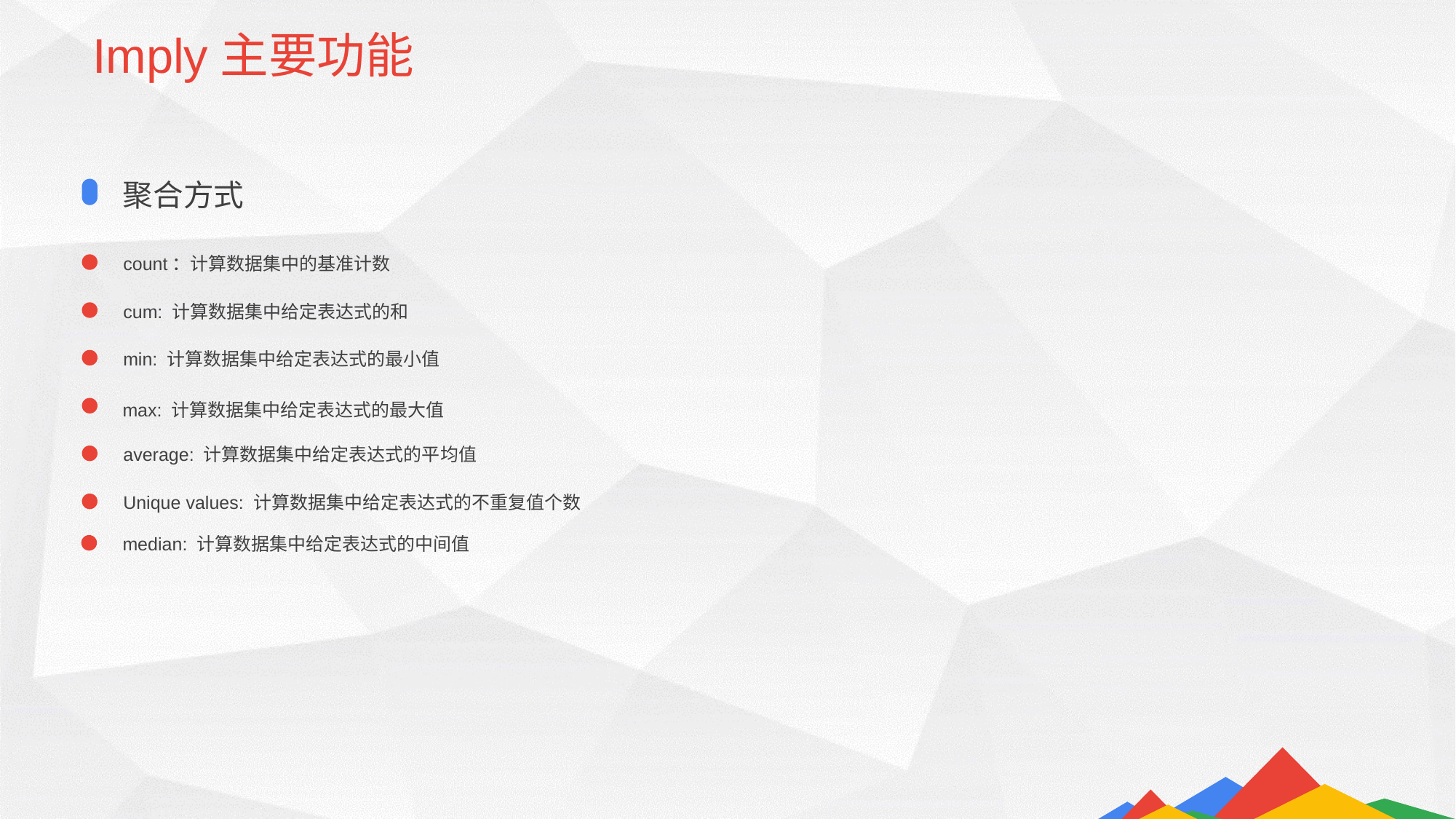

Imply主要功能
聚合方式

count：计算数据集中的基准计数

cum: 计算数据集中给定表达式的和

min: 计算数据集中给定表达式的最小值

max: 计算数据集中给定表达式的最大值

average: 计算数据集中给定表达式的平均值

Unique values: 计算数据集中给定表达式的不重复值个数

median: 计算数据集中给定表达式的中间值